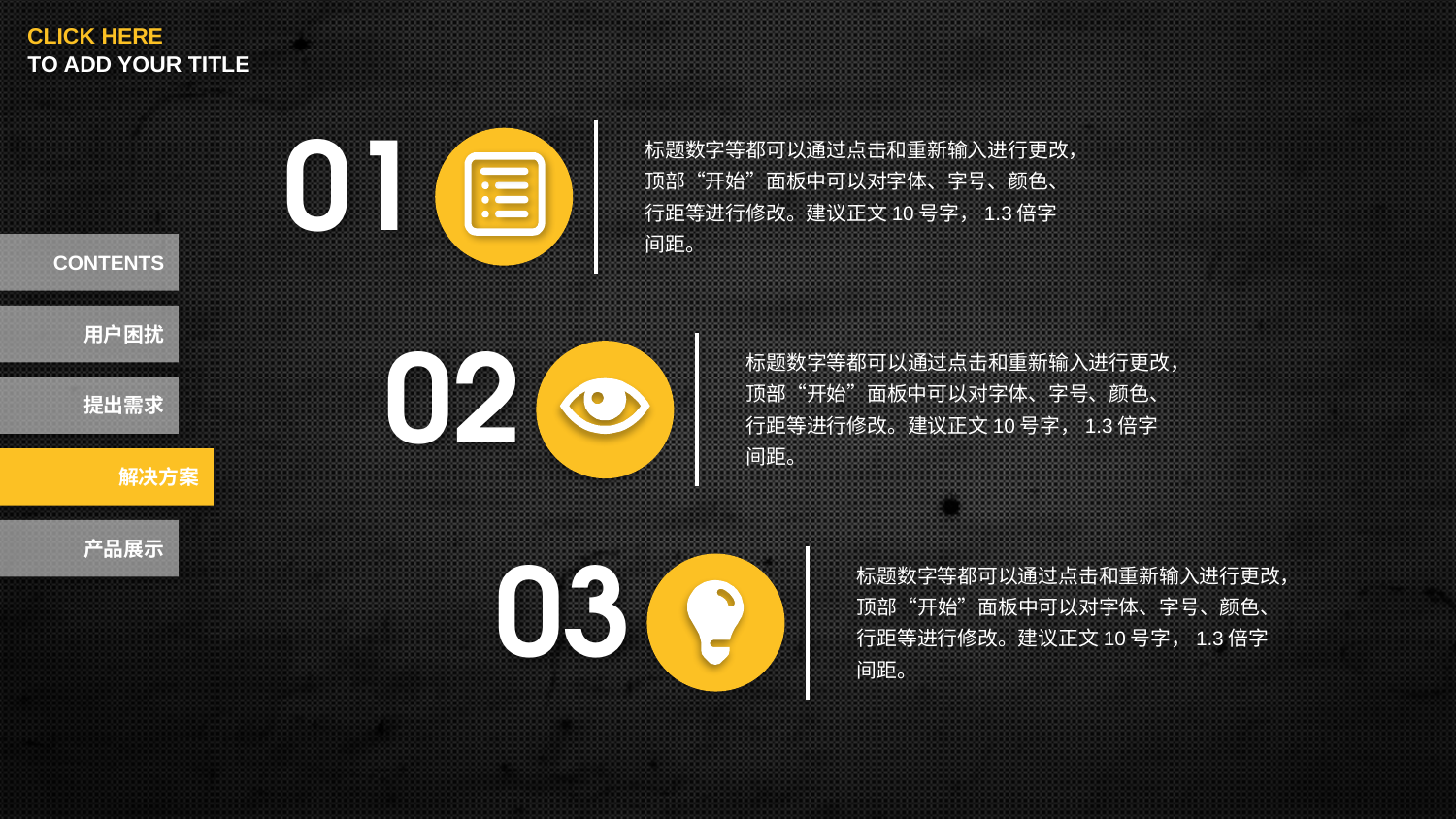

CLICK HERE
TO ADD YOUR TITLE
标题数字等都可以通过点击和重新输入进行更改，顶部“开始”面板中可以对字体、字号、颜色、行距等进行修改。建议正文10号字，1.3倍字间距。
01

CONTENTS

用户困扰
标题数字等都可以通过点击和重新输入进行更改，顶部“开始”面板中可以对字体、字号、颜色、行距等进行修改。建议正文10号字，1.3倍字间距。
02

提出需求

解决方案

产品展示
标题数字等都可以通过点击和重新输入进行更改，顶部“开始”面板中可以对字体、字号、颜色、行距等进行修改。建议正文10号字，1.3倍字间距。
03